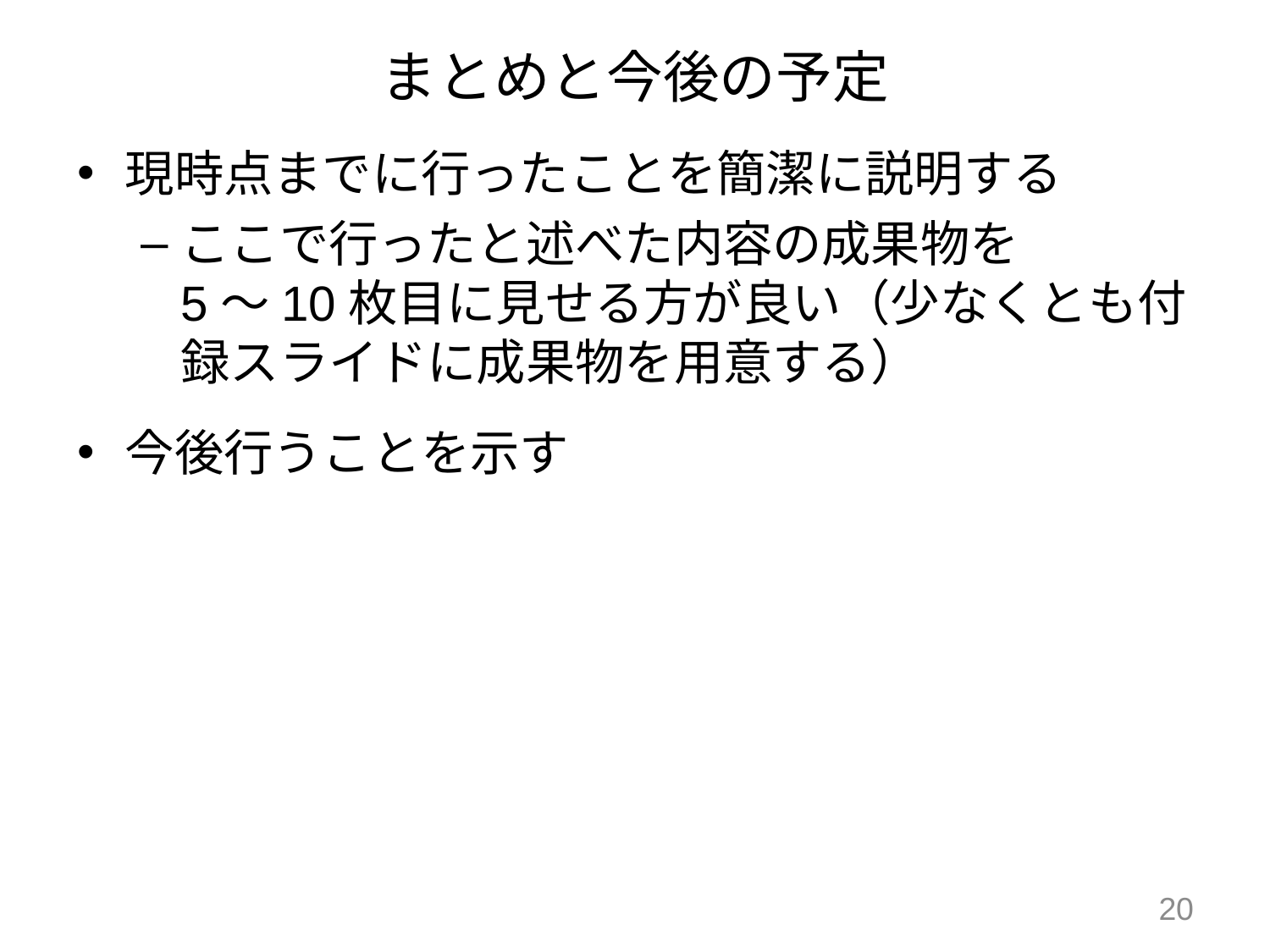

# まとめと今後の予定
現時点までに行ったことを簡潔に説明する
ここで行ったと述べた内容の成果物を
5～10枚目に見せる方が良い（少なくとも付録スライドに成果物を用意する）
今後行うことを示す
20